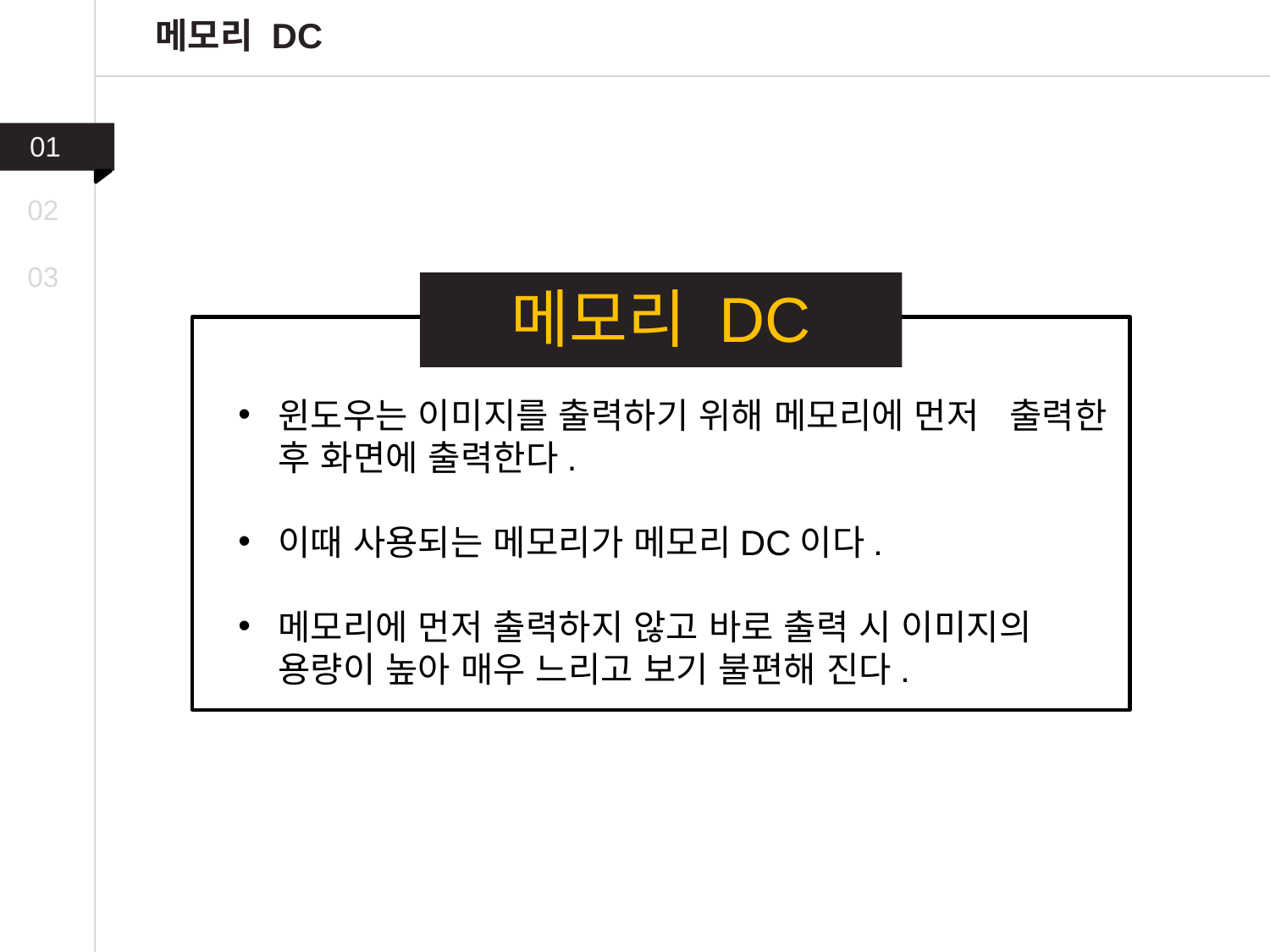

메모리 DC
01

02
03
메모리 DC

윈도우는 이미지를 출력하기 위해 메모리에 먼저   출력한 후 화면에 출력한다.

이때 사용되는 메모리가 메모리DC이다.

메모리에 먼저 출력하지 않고 바로 출력 시 이미지의 용량이 높아 매우 느리고 보기 불편해 진다.